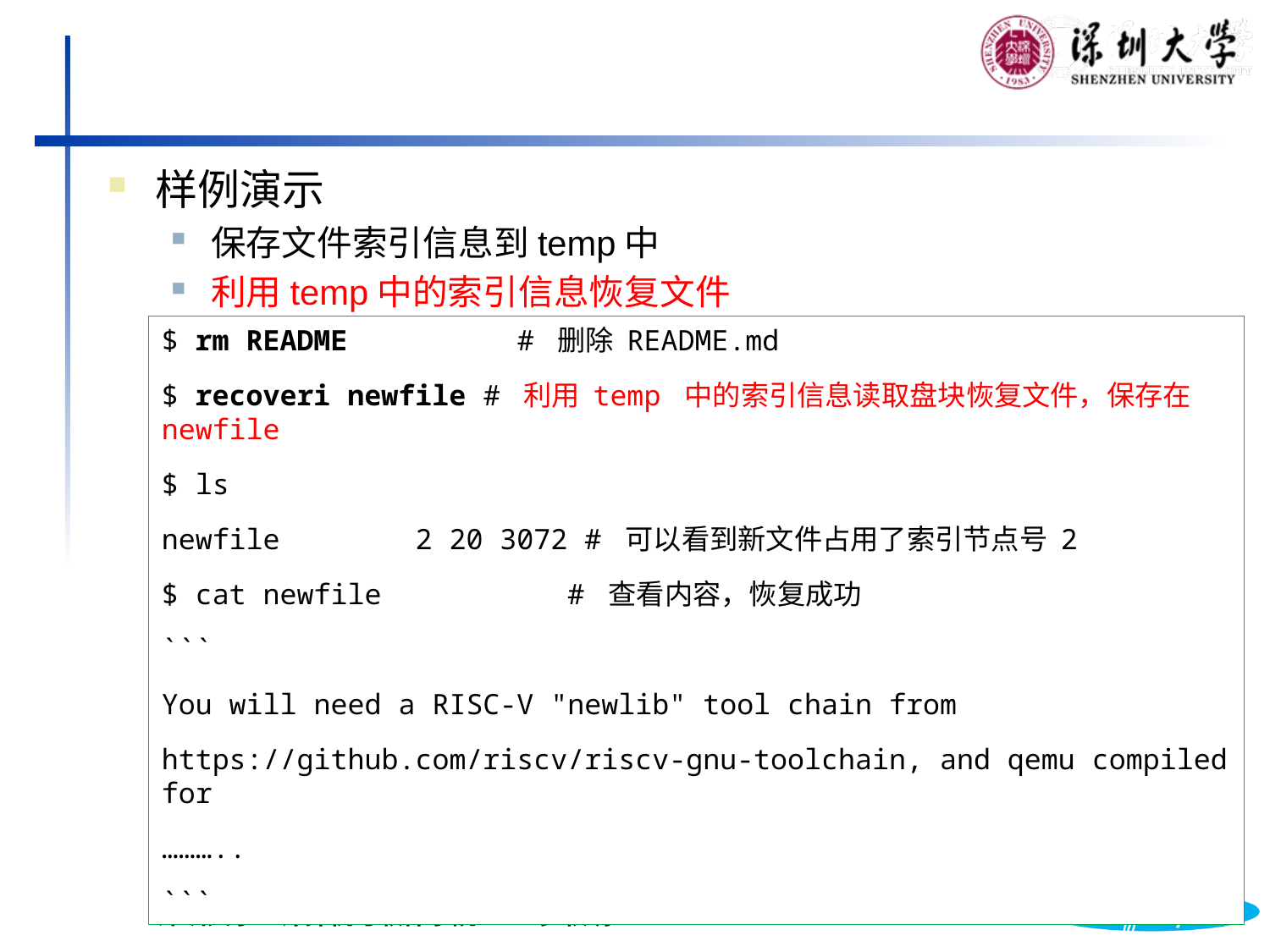

样例演示
保存文件索引信息到temp中
利用temp中的索引信息恢复文件
$ rm README          # 删除 README.md
$ recoveri newfile # 利用 temp 中的索引信息读取盘块恢复文件，保存在 newfile
$ ls
newfile        2 20 3072 # 可以看到新文件占用了索引节点号 2
$ cat newfile           # 查看内容，恢复成功
```
You will need a RISC-V "newlib" tool chain from
https://github.com/riscv/riscv-gnu-toolchain, and qemu compiled for
………..
```